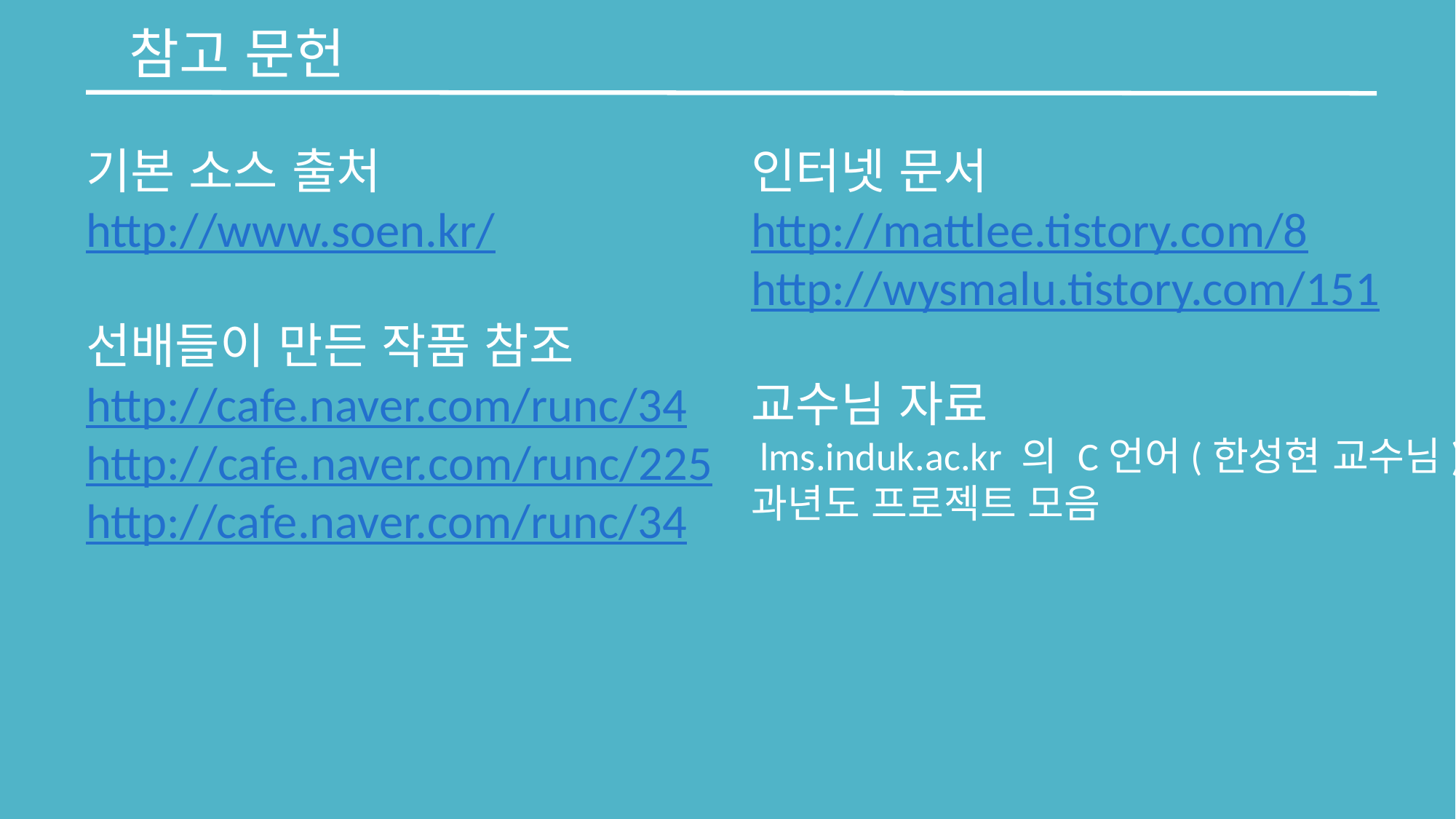

참고 문헌
기본 소스 출처
http://www.soen.kr/

선배들이 만든 작품 참조
http://cafe.naver.com/runc/34
http://cafe.naver.com/runc/225
http://cafe.naver.com/runc/34
인터넷 문서
http://mattlee.tistory.com/8
http://wysmalu.tistory.com/151

교수님 자료
 lms.induk.ac.kr 의 C언어(한성현 교수님)
과년도 프로젝트 모음